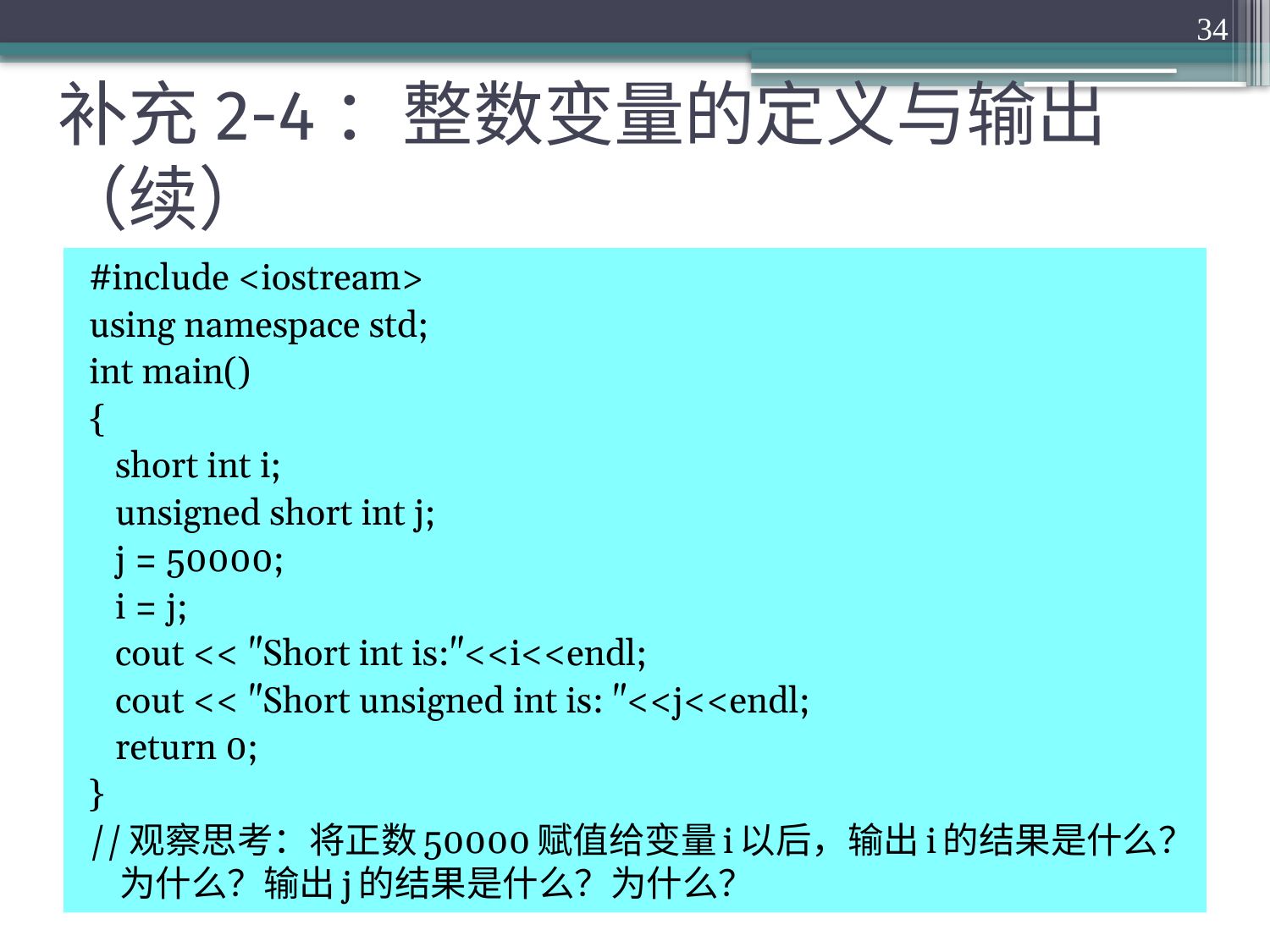

34
# 补充2-4：整数变量的定义与输出（续）
#include <iostream>
using namespace std;
int main()
{
   short int i;
   unsigned short int j;
   j = 50000;
   i = j;
   cout << "Short int is:"<<i<<endl;
   cout << "Short unsigned int is: "<<j<<endl;
   return 0;
}
//观察思考：将正数50000赋值给变量i以后，输出i的结果是什么？为什么？输出j的结果是什么？为什么？